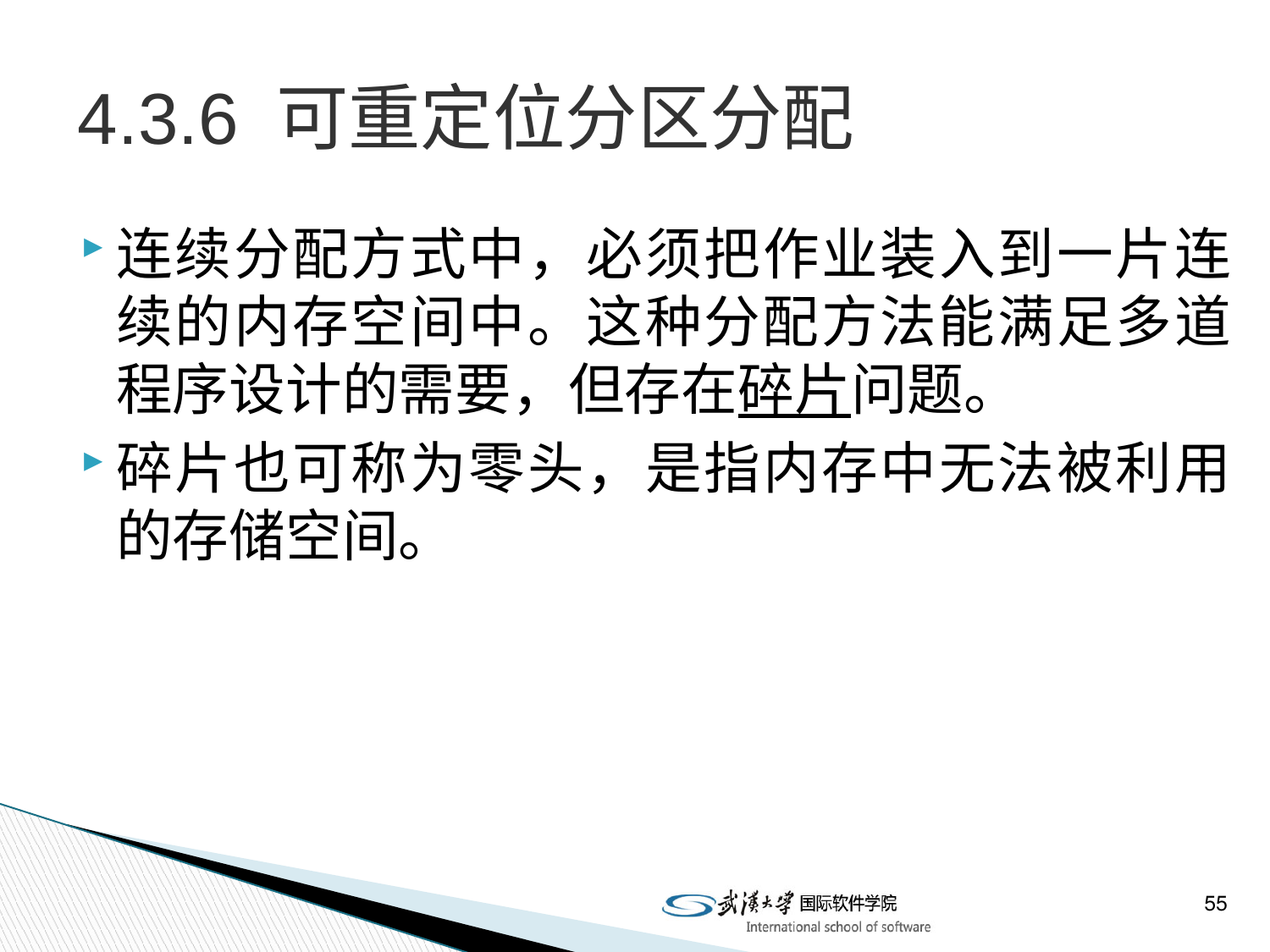

# 4.3.6 可重定位分区分配
连续分配方式中，必须把作业装入到一片连续的内存空间中。这种分配方法能满足多道程序设计的需要，但存在碎片问题。
碎片也可称为零头，是指内存中无法被利用的存储空间。